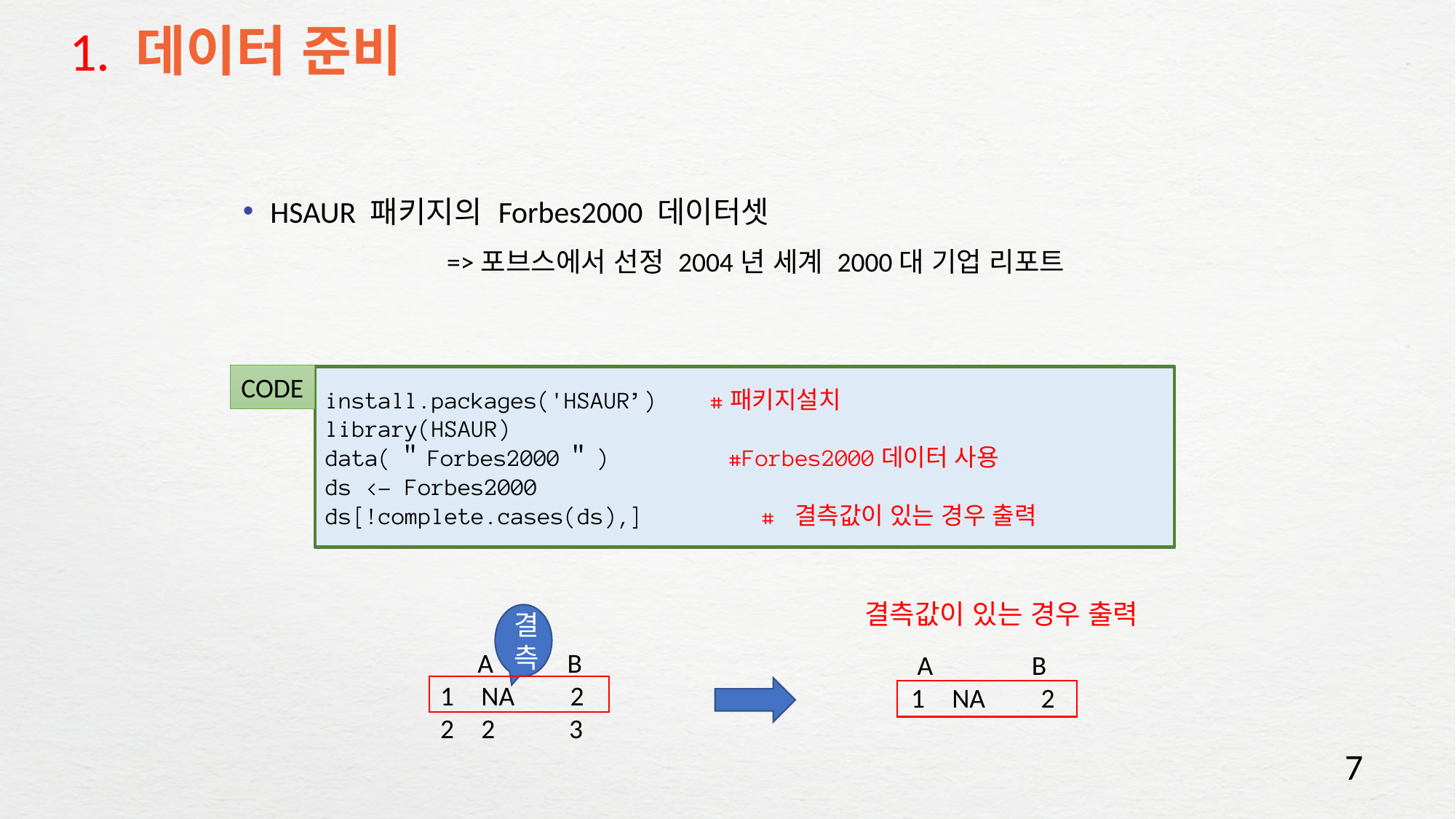

# 1. 데이터 준비
HSAUR 패키지의 Forbes2000 데이터셋

=>포브스에서 선정 2004년 세계 2000대 기업 리포트
CODE
install.packages('HSAUR’)    #패키지설치
library(HSAUR)
data(＂Forbes2000＂)         #Forbes2000데이터 사용
ds <- Forbes2000
ds[!complete.cases(ds),] 	# 결측값이 있는 경우 출력
결측값이 있는 경우 출력
결측
      A            B
NA         2
2            3
 A                B
NA         2

7